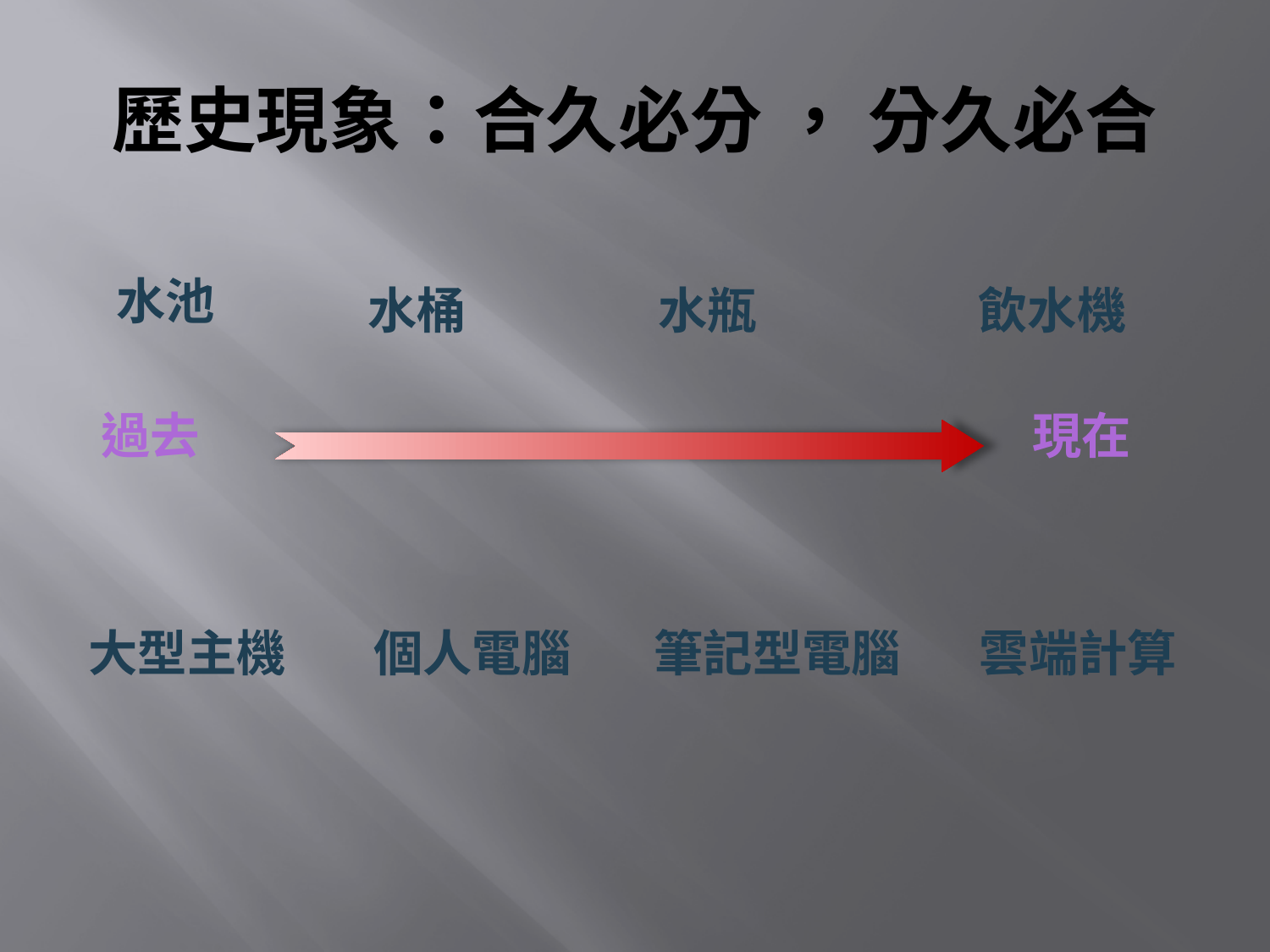

# 歷史現象：合久必分 ， 分久必合
水池
水桶
水瓶
飲水機
過去
現在

大型主機
個人電腦
筆記型電腦
雲端計算